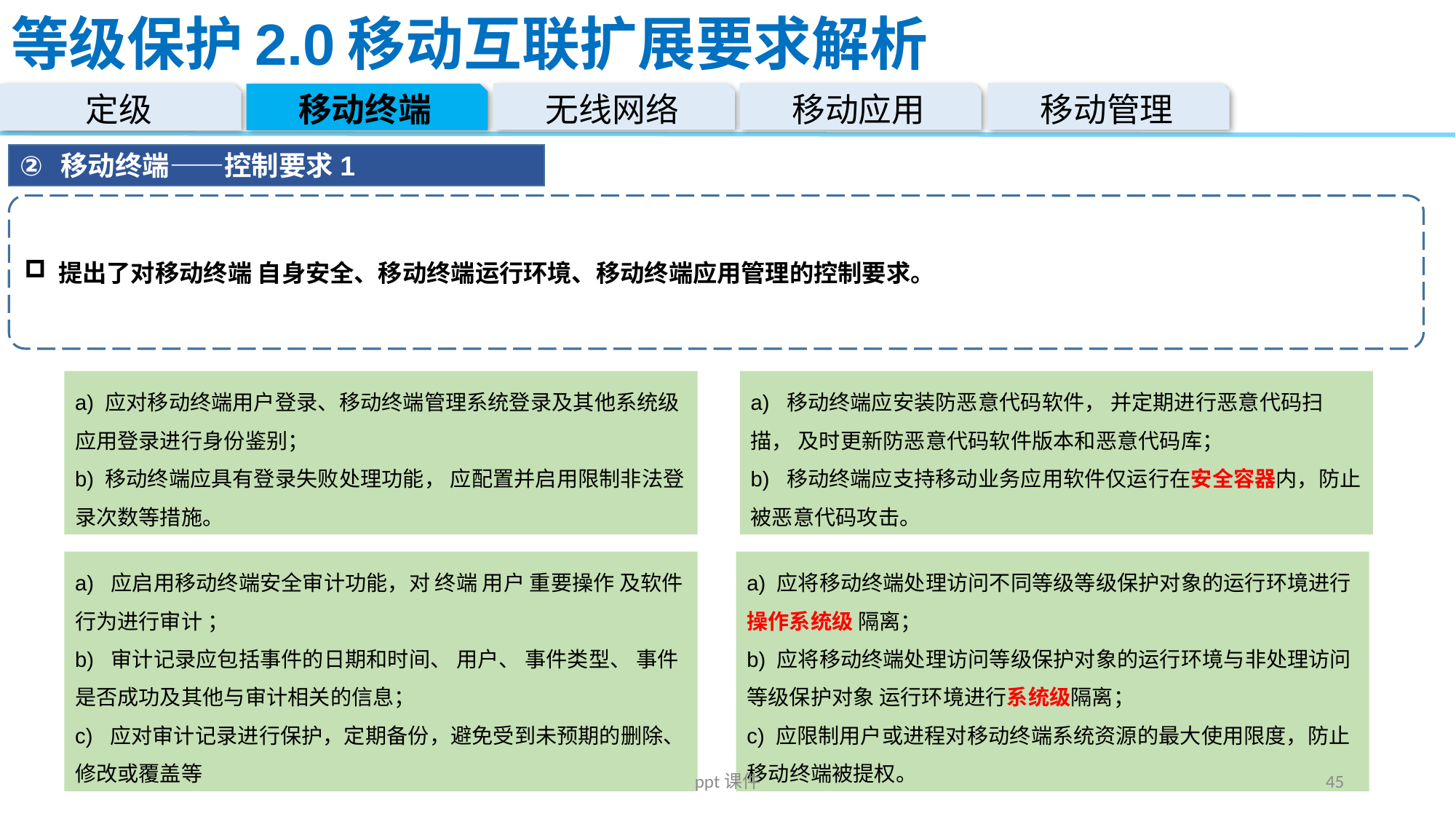

# 等级保护2.0移动互联扩展要求解析
无线网络
移动应用
移动管理
定级
移动终端
移动终端——控制要求1
提出了对移动终端 自身安全、移动终端运行环境、移动终端应用管理的控制要求。
a)  移动终端应安装防恶意代码软件， 并定期进行恶意代码扫描， 及时更新防恶意代码软件版本和恶意代码库；
b)  移动终端应支持移动业务应用软件仅运行在安全容器内，防止 被恶意代码攻击。
a) 应对移动终端用户登录、移动终端管理系统登录及其他系统级应用登录进行身份鉴别；
b) 移动终端应具有登录失败处理功能， 应配置并启用限制非法登录次数等措施。
a)  应启用移动终端安全审计功能，对 终端 用户 重要操作 及软件行为进行审计 ；
b)  审计记录应包括事件的日期和时间、 用户、 事件类型、 事件是否成功及其他与审计相关的信息；
c)  应对审计记录进行保护，定期备份，避免受到未预期的删除、 修改或覆盖等
a) 应将移动终端处理访问不同等级等级保护对象的运行环境进行操作系统级 隔离；
b) 应将移动终端处理访问等级保护对象的运行环境与非处理访问等级保护对象 运行环境进行系统级隔离；
c) 应限制用户或进程对移动终端系统资源的最大使用限度，防止移动终端被提权。
ppt课件
45